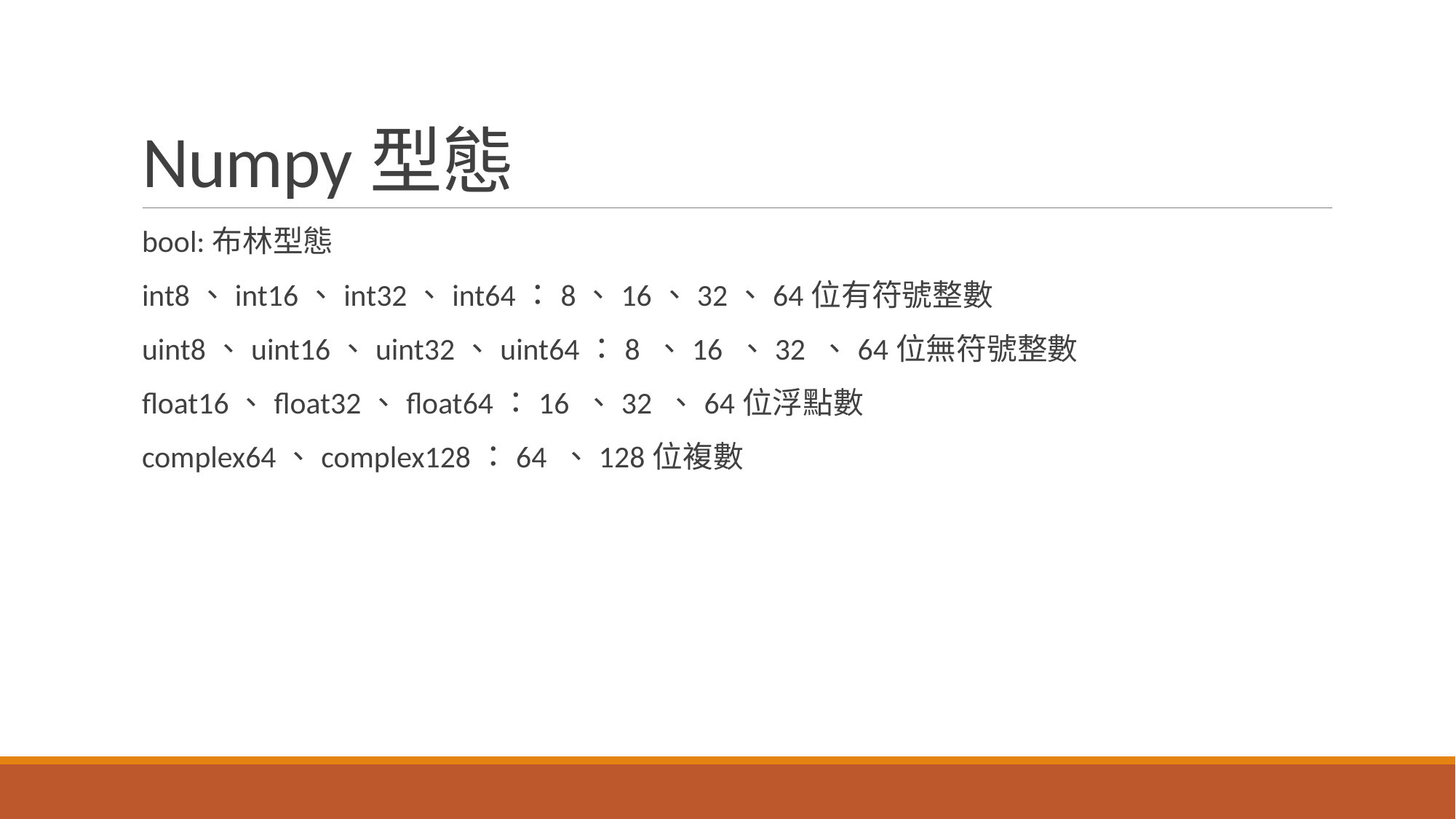

# Numpy型態
bool:布林型態
int8、int16、int32、int64：8、16、32、64位有符號整數
uint8、uint16、uint32、uint64：8 、16 、32 、64位無符號整數
float16、float32、float64：16 、32 、64位浮點數
complex64、complex128：64 、128位複數